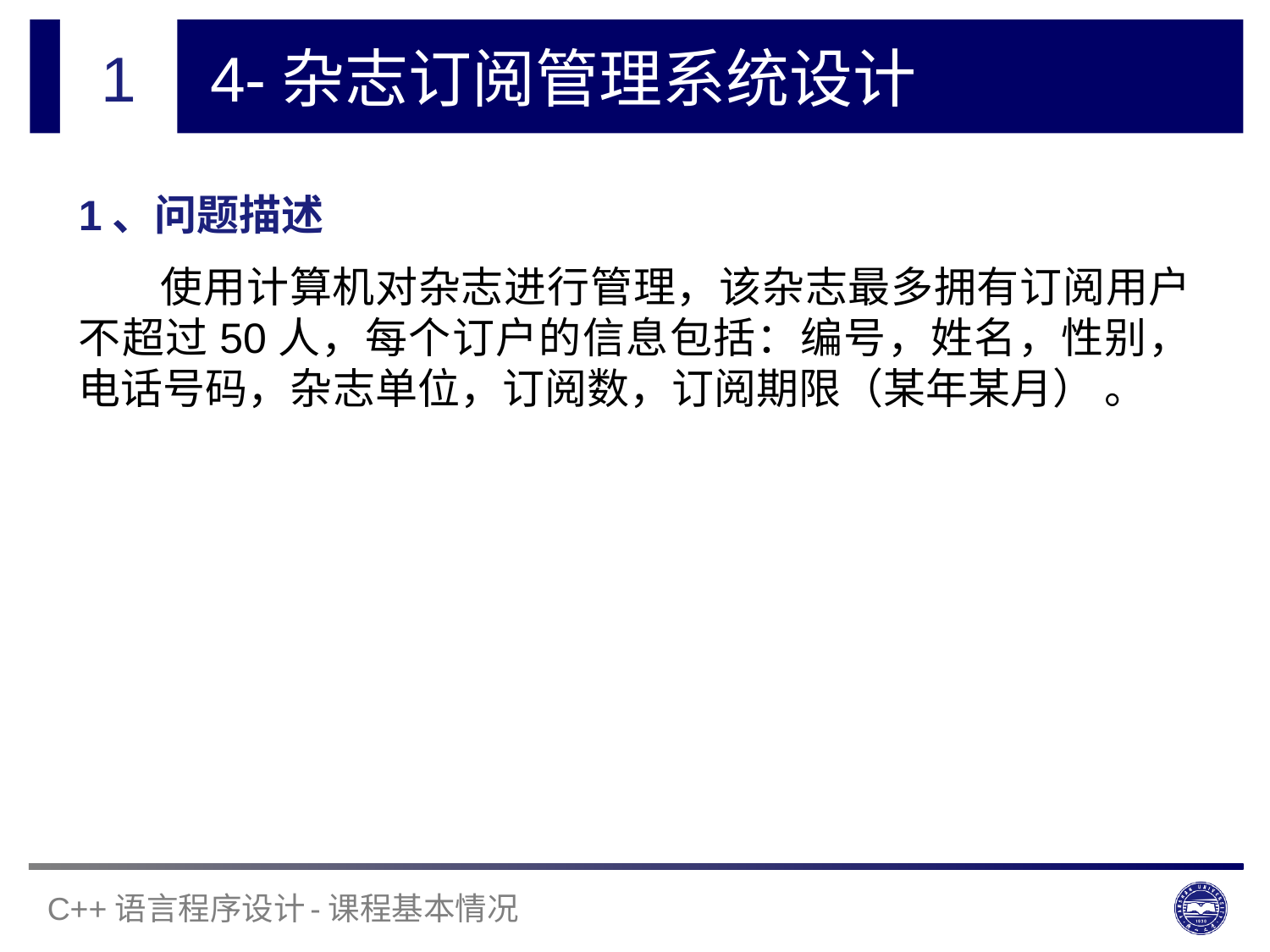

1
# 4-杂志订阅管理系统设计
1、问题描述
       使用计算机对杂志进行管理，该杂志最多拥有订阅用户不超过50人，每个订户的信息包括：编号，姓名，性别，电话号码，杂志单位，订阅数，订阅期限（某年某月） 。
-课程基本情况